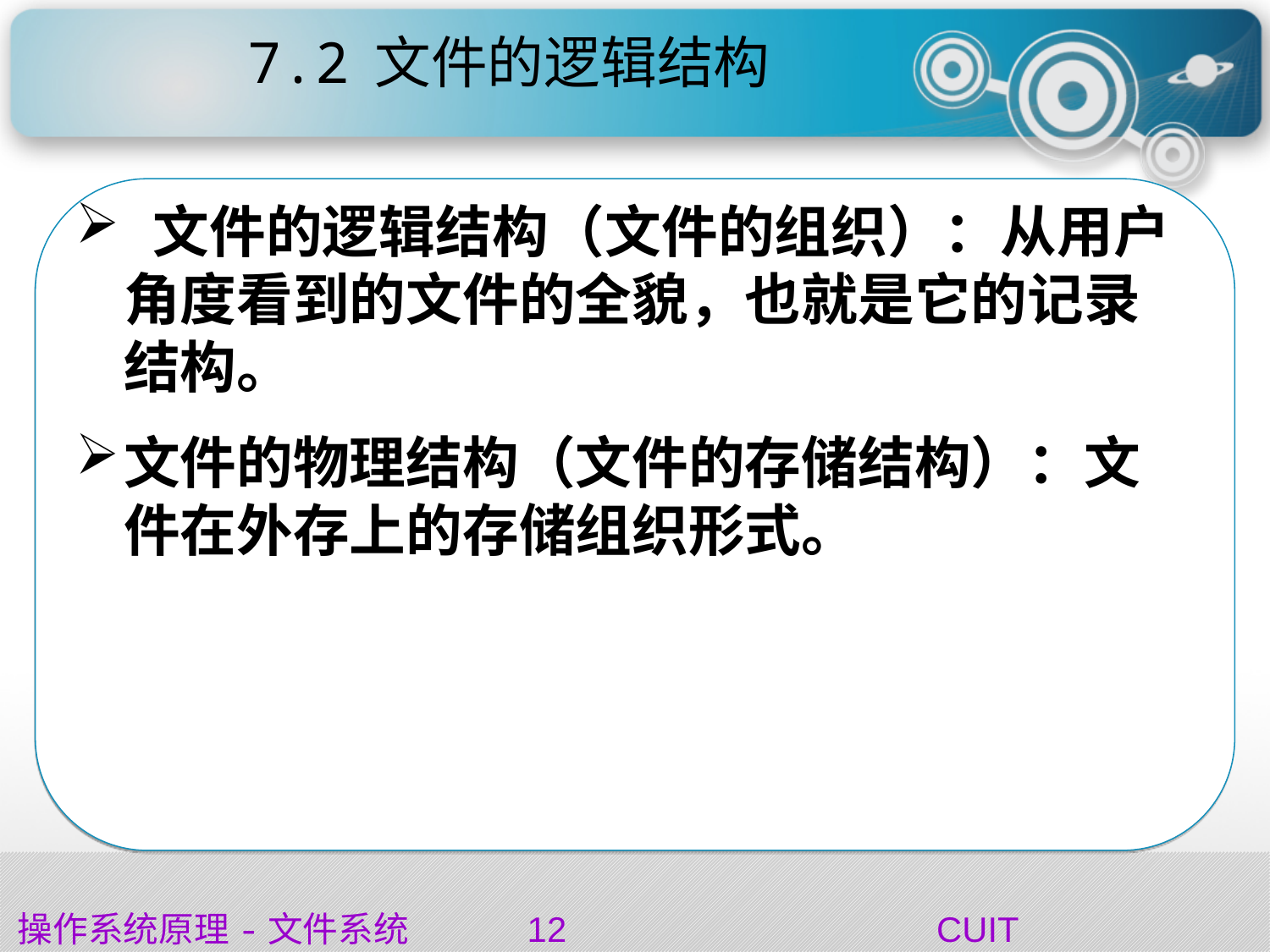

# 7.2	文件的逻辑结构
 文件的逻辑结构（文件的组织）：从用户角度看到的文件的全貌，也就是它的记录结构。
文件的物理结构（文件的存储结构）：文件在外存上的存储组织形式。